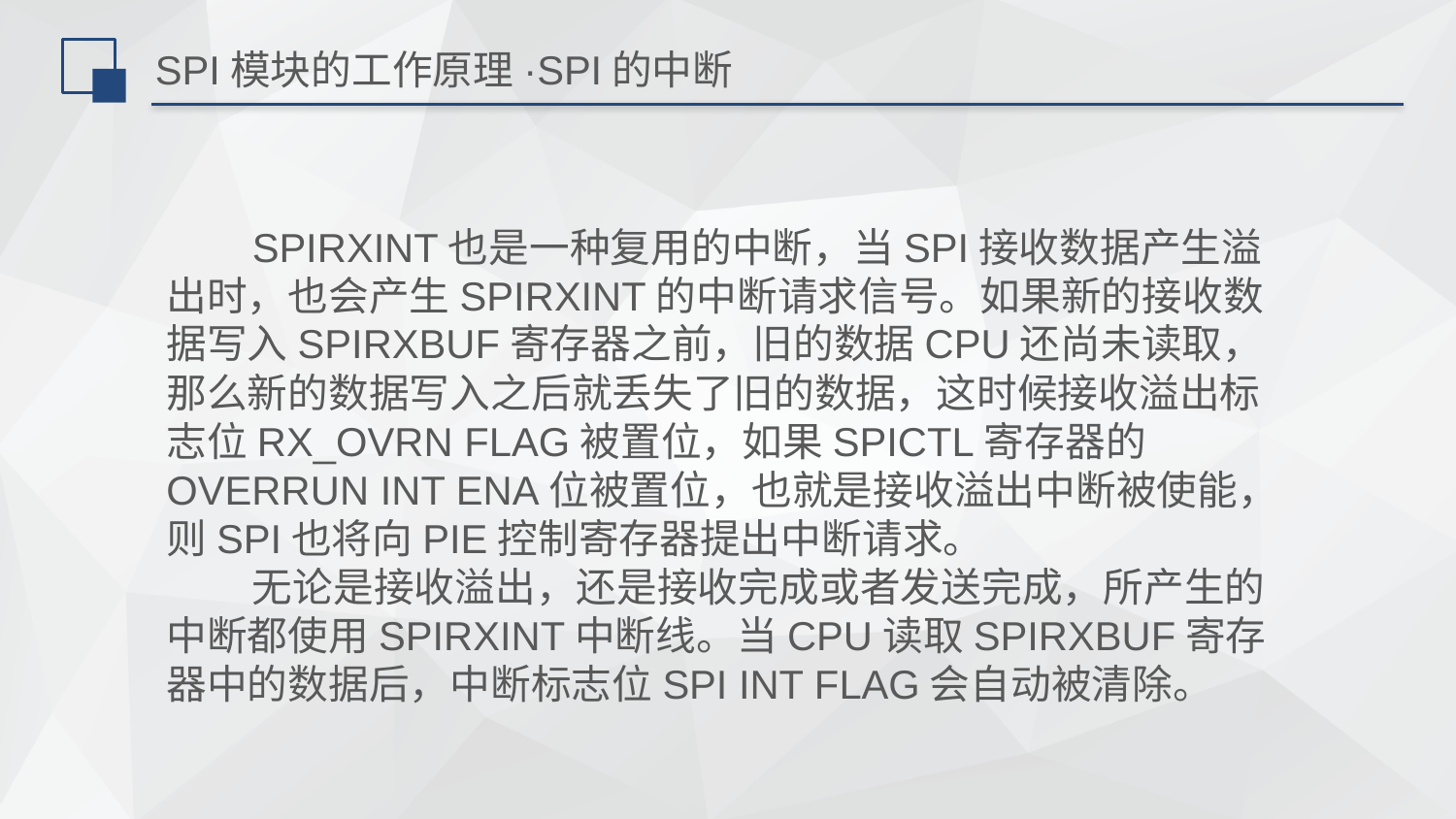

# SPI模块的工作原理·SPI的中断
SPIRXINT也是一种复用的中断，当SPI接收数据产生溢出时，也会产生SPIRXINT的中断请求信号。如果新的接收数据写入SPIRXBUF寄存器之前，旧的数据CPU还尚未读取，那么新的数据写入之后就丢失了旧的数据，这时候接收溢出标志位RX_OVRN FLAG被置位，如果SPICTL寄存器的OVERRUN INT ENA位被置位，也就是接收溢出中断被使能，则SPI也将向PIE控制寄存器提出中断请求。
无论是接收溢出，还是接收完成或者发送完成，所产生的中断都使用SPIRXINT中断线。当CPU读取SPIRXBUF寄存器中的数据后，中断标志位SPI INT FLAG会自动被清除。